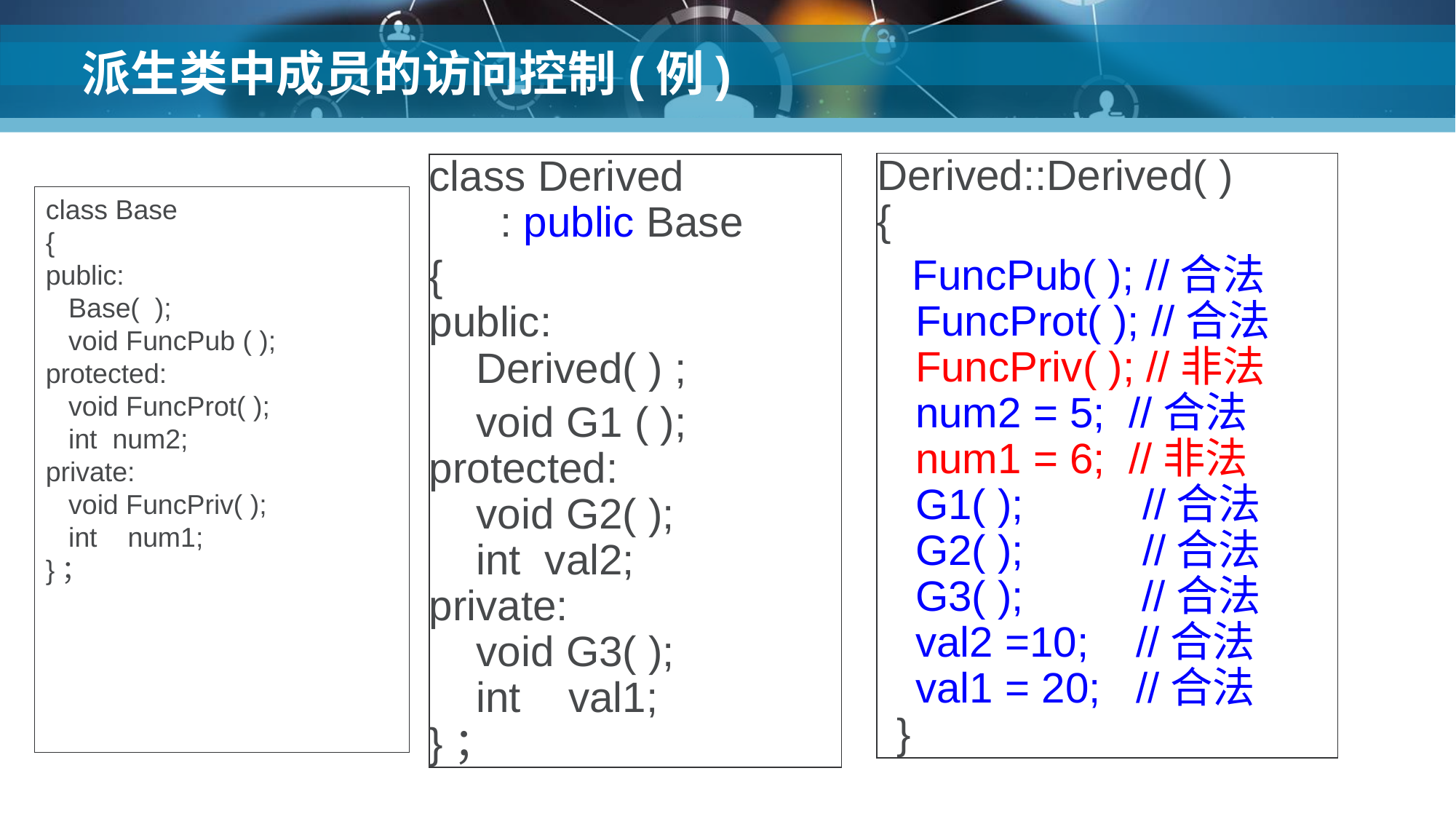

# 派生类中成员的访问控制(例)
Derived::Derived( )
{
   FuncPub( ); //合法
   FuncProt( ); //合法
   FuncPriv( ); //非法
   num2 = 5;  //合法
   num1 = 6;  //非法
   G1( );	    //合法
   G2( );	    //合法
   G3( );          //合法
   val2 =10;    //合法
   val1 = 20;   //合法
 }
class Derived
      : public Base
{
public:
    Derived( ) ;
    void G1 ( );
protected:
    void G2( );
    int  val2;
private:
    void G3( );
    int    val1;
}；
class Base
{
public:
   Base(  );
   void FuncPub ( );
protected:
   void FuncProt( );
   int  num2;
private:
   void FuncPriv( );
   int    num1;
}；